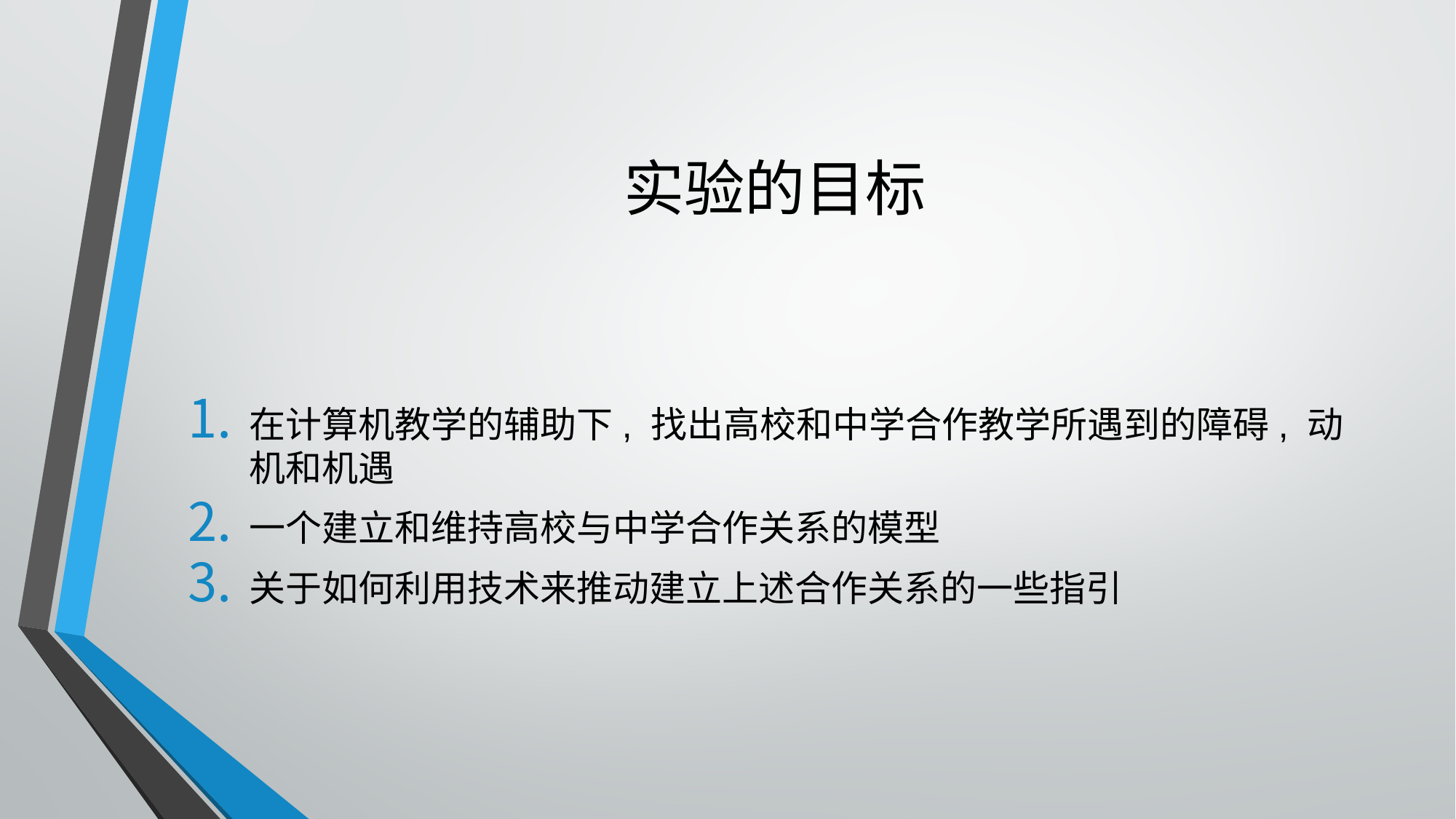

# 实验的目标
在计算机教学的辅助下, 找出高校和中学合作教学所遇到的障碍, 动机和机遇
一个建立和维持高校与中学合作关系的模型
关于如何利用技术来推动建立上述合作关系的一些指引